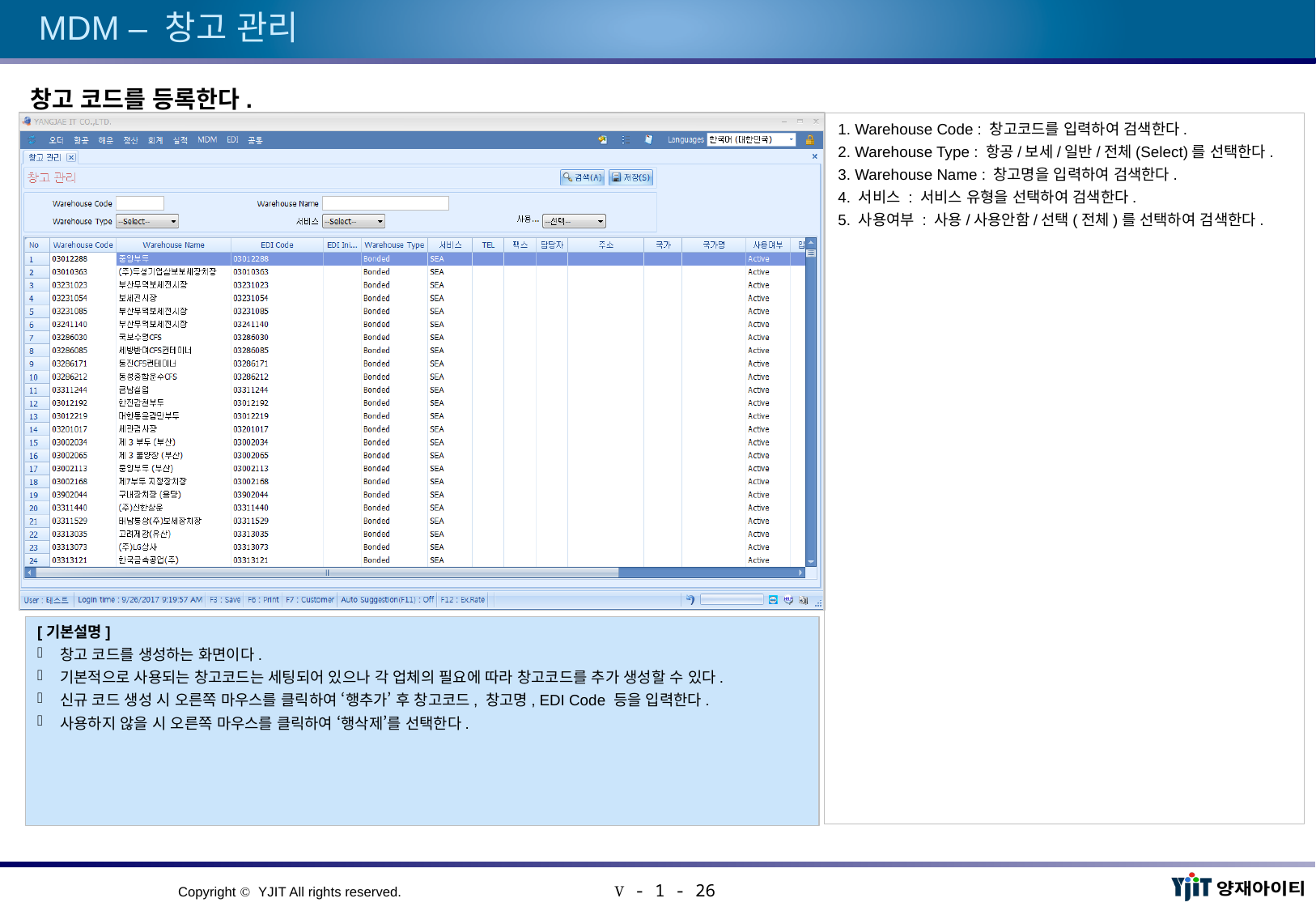

# MDM – 창고 관리
창고 코드를 등록한다.

1. Warehouse Code : 창고코드를 입력하여 검색한다.
2. Warehouse Type : 항공/보세/일반/전체(Select)를 선택한다.
3. Warehouse Name : 창고명을 입력하여 검색한다.
4. 서비스 : 서비스 유형을 선택하여 검색한다.
5. 사용여부 : 사용/사용안함/선택(전체)를 선택하여 검색한다.

[기본설명]
창고 코드를 생성하는 화면이다.
기본적으로 사용되는 창고코드는 세팅되어 있으나 각 업체의 필요에 따라 창고코드를 추가 생성할 수 있다.
신규 코드 생성 시 오른쪽 마우스를 클릭하여 ‘행추가’ 후 창고코드, 창고명, EDI Code 등을 입력한다.
사용하지 않을 시 오른쪽 마우스를 클릭하여 ‘행삭제’를 선택한다.